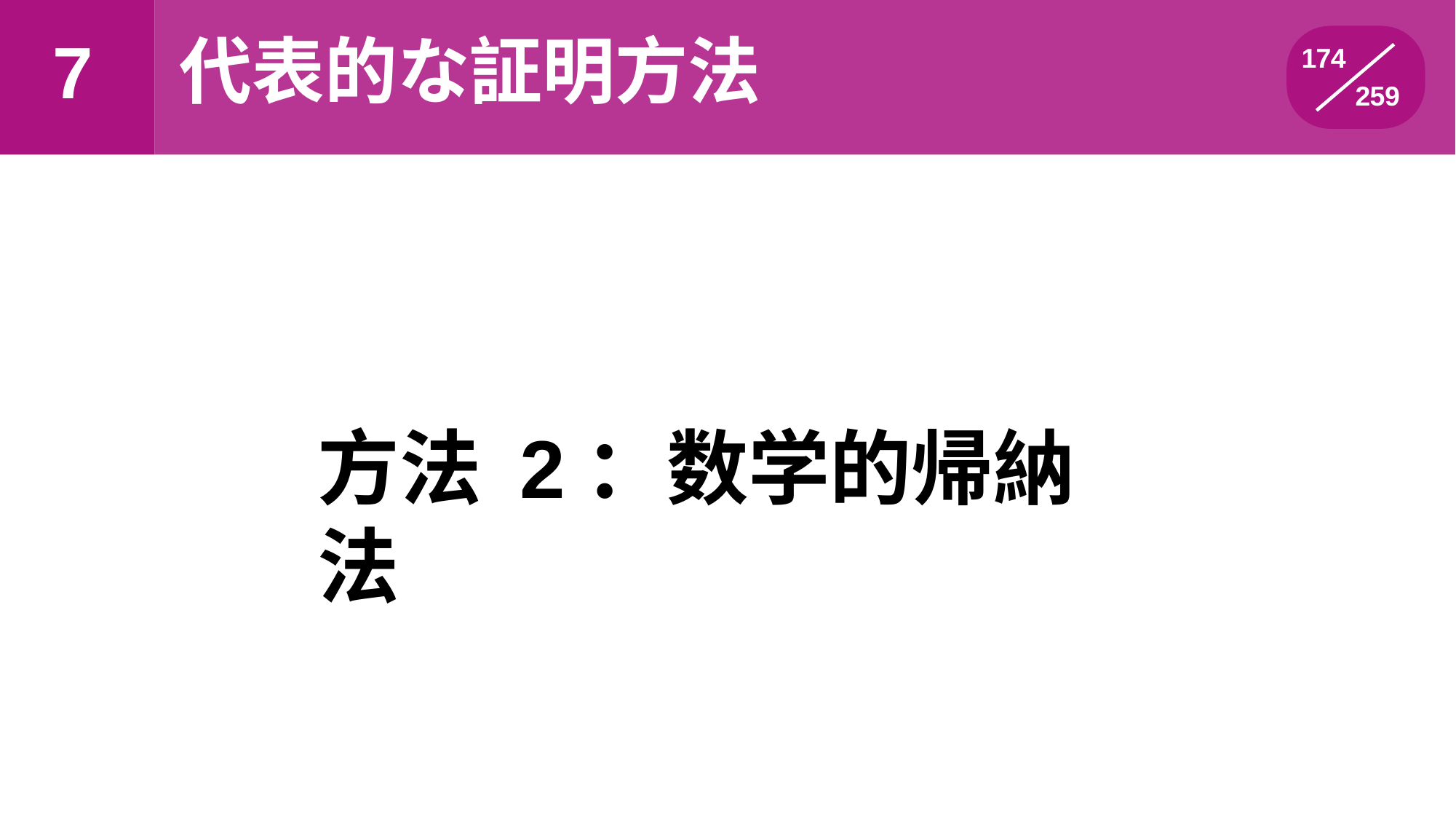

代表的な証明方法
# 7
174
259
方法 2：数学的帰納法